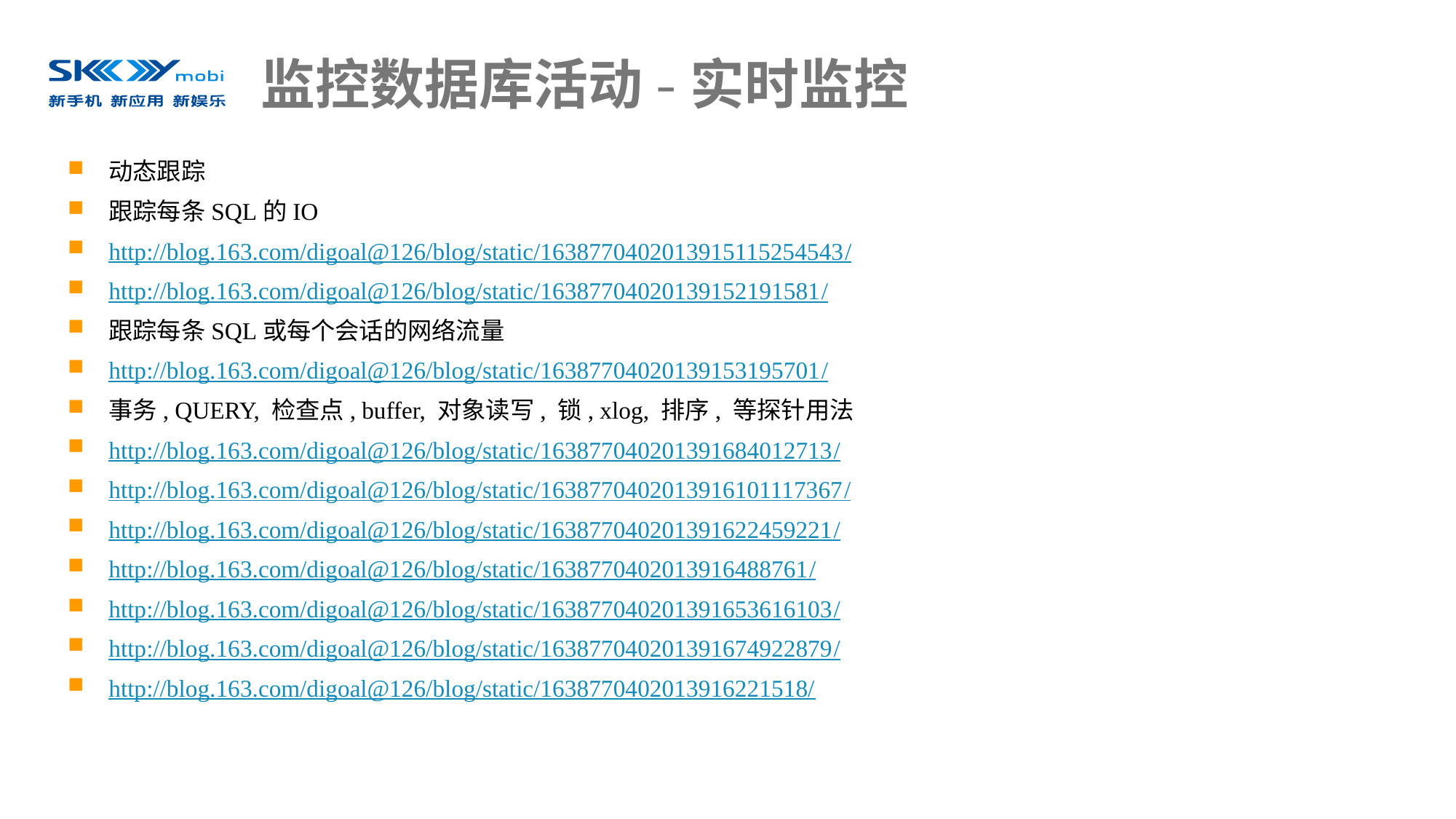

# 监控数据库活动-实时监控
动态跟踪
跟踪每条SQL的IO
http://blog.163.com/digoal@126/blog/static/1638770402013915115254543/
http://blog.163.com/digoal@126/blog/static/16387704020139152191581/
跟踪每条SQL或每个会话的网络流量
http://blog.163.com/digoal@126/blog/static/16387704020139153195701/
事务, QUERY, 检查点, buffer, 对象读写, 锁, xlog, 排序, 等探针用法
http://blog.163.com/digoal@126/blog/static/163877040201391684012713/
http://blog.163.com/digoal@126/blog/static/1638770402013916101117367/
http://blog.163.com/digoal@126/blog/static/163877040201391622459221/
http://blog.163.com/digoal@126/blog/static/1638770402013916488761/
http://blog.163.com/digoal@126/blog/static/163877040201391653616103/
http://blog.163.com/digoal@126/blog/static/163877040201391674922879/
http://blog.163.com/digoal@126/blog/static/1638770402013916221518/